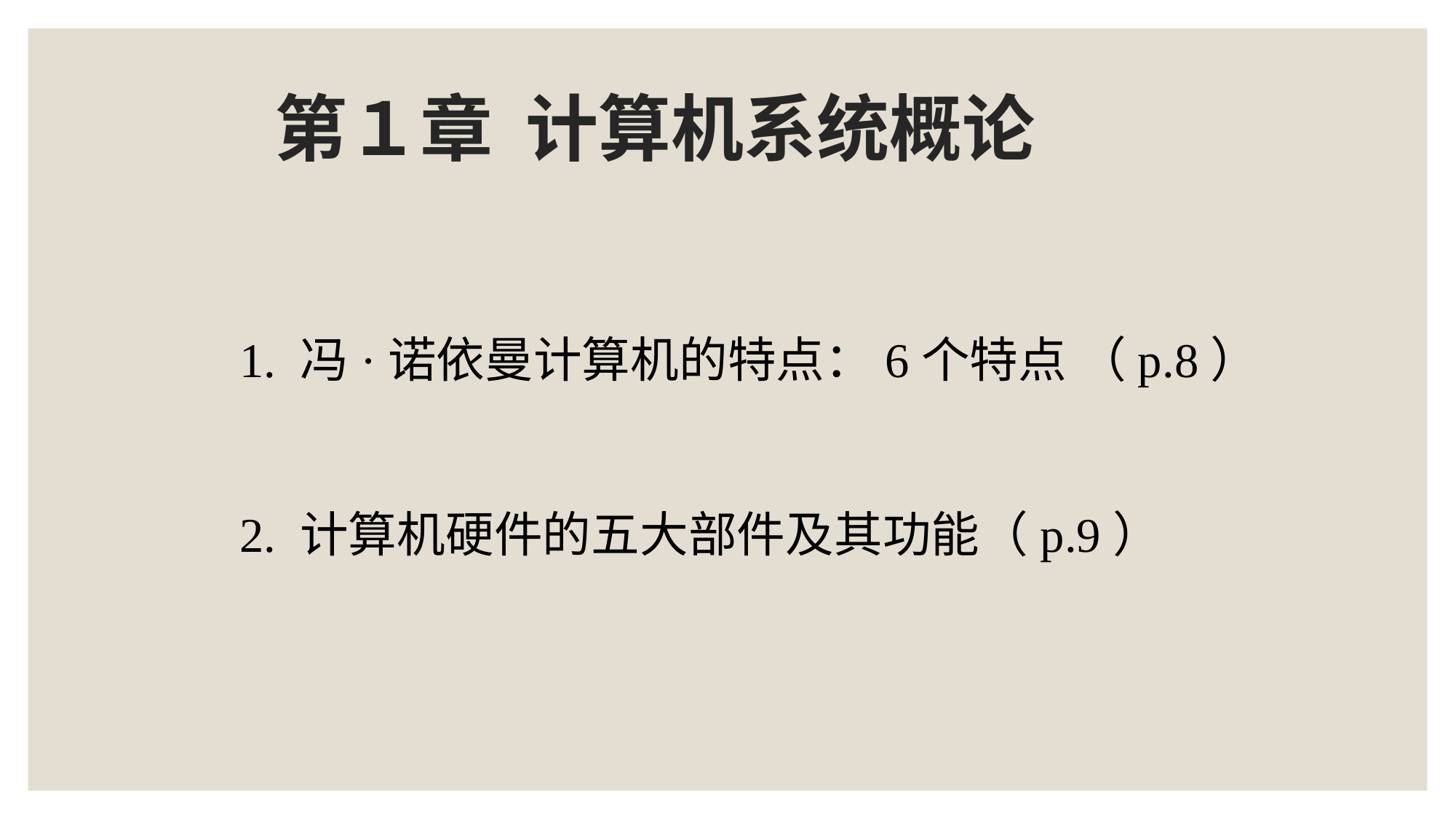

第１章  计算机系统概论
1. 冯·诺依曼计算机的特点：6个特点 （p.8）

2. 计算机硬件的五大部件及其功能（p.9）